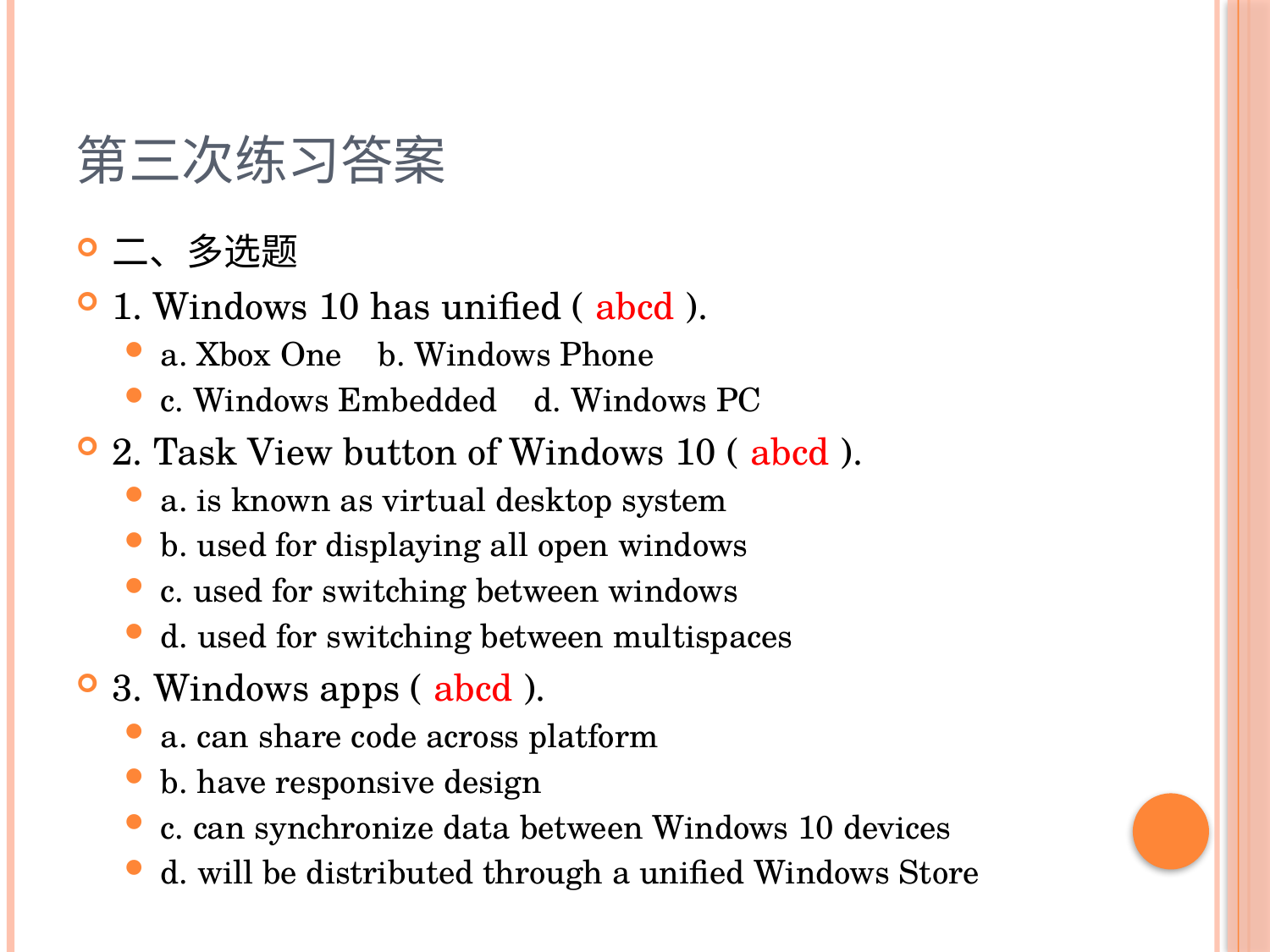

# 第三次练习答案
二、多选题
1. Windows 10 has unified ( abcd ).
a. Xbox One    b. Windows Phone
c. Windows Embedded    d. Windows PC
2. Task View button of Windows 10 ( abcd ).
a. is known as virtual desktop system
b. used for displaying all open windows
c. used for switching between windows
d. used for switching between multispaces
3. Windows apps ( abcd ).
a. can share code across platform
b. have responsive design
c. can synchronize data between Windows 10 devices
d. will be distributed through a unified Windows Store